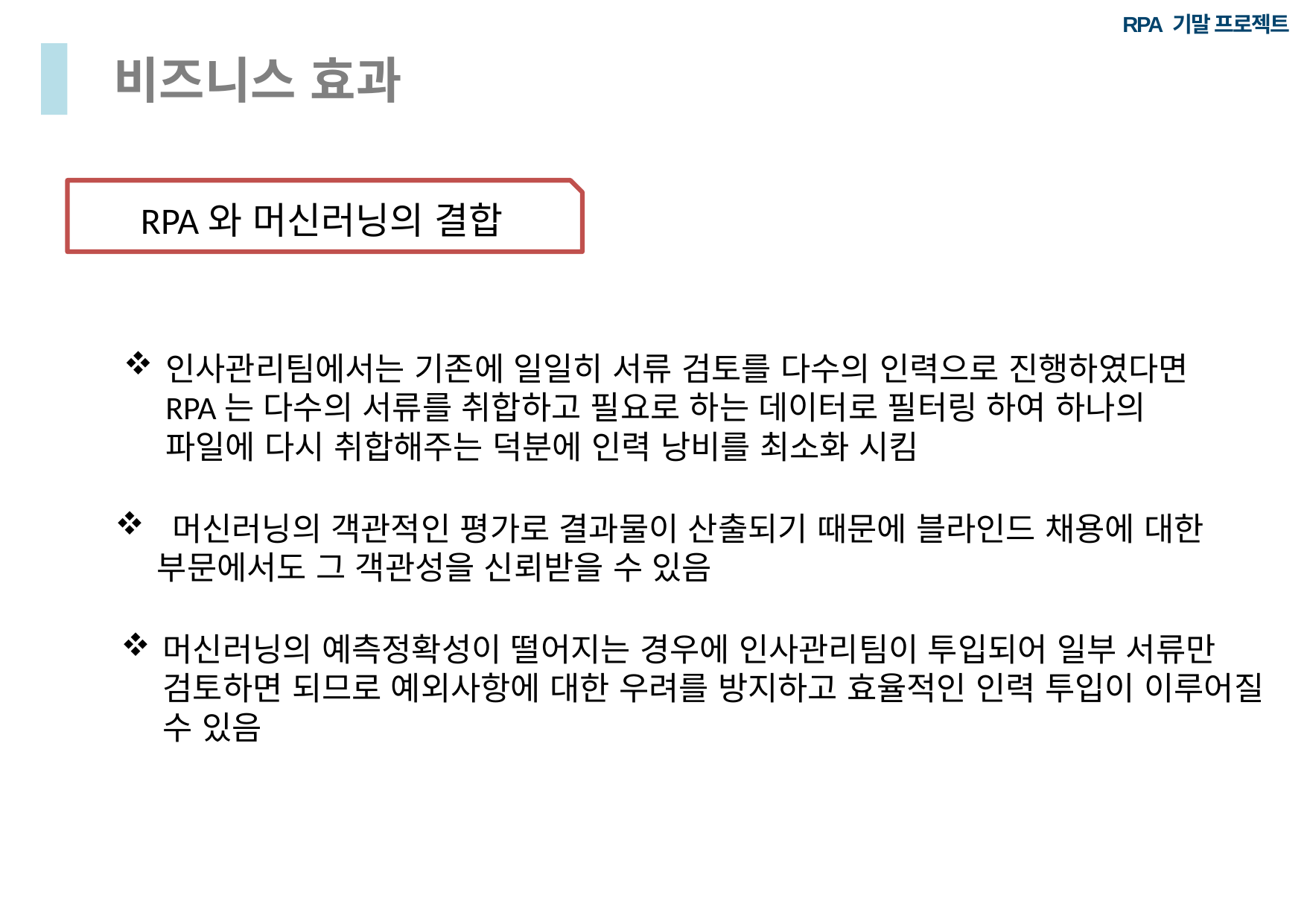

RPA 기말 프로젝트

비즈니스 효과
RPA와 머신러닝의 결합
인사관리팀에서는 기존에 일일히 서류 검토를 다수의 인력으로 진행하였다면
RPA는 다수의 서류를 취합하고 필요로 하는 데이터로 필터링 하여 하나의
파일에 다시 취합해주는 덕분에 인력 낭비를 최소화 시킴
 머신러닝의 객관적인 평가로 결과물이 산출되기 때문에 블라인드 채용에 대한
부문에서도 그 객관성을 신뢰받을 수 있음
머신러닝의 예측정확성이 떨어지는 경우에 인사관리팀이 투입되어 일부 서류만
검토하면 되므로 예외사항에 대한 우려를 방지하고 효율적인 인력 투입이 이루어질
수 있음